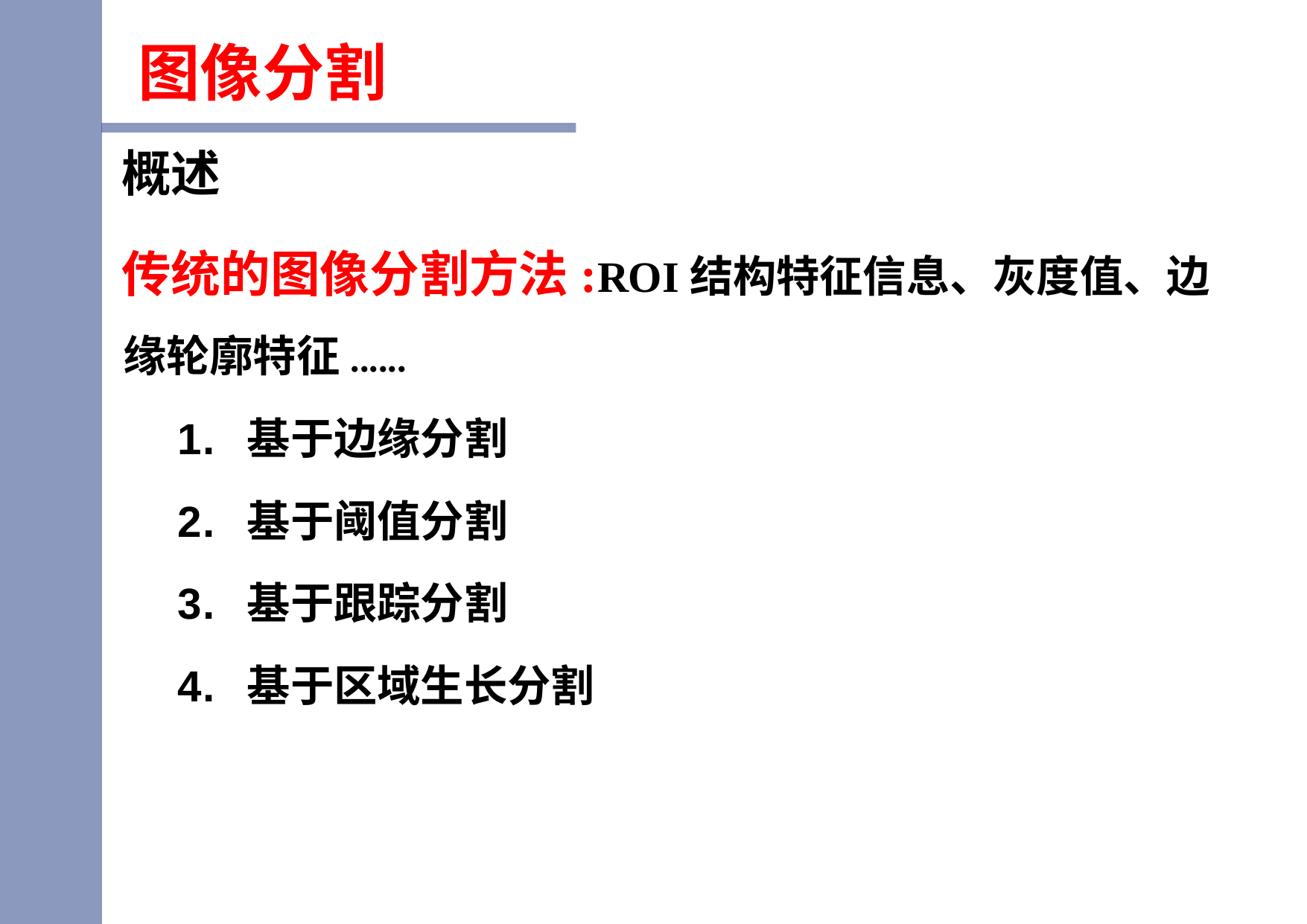

图像分割
概述
传统的图像分割方法:ROI结构特征信息、灰度值、边缘轮廓特征......
基于边缘分割
基于阈值分割
基于跟踪分割
基于区域生长分割